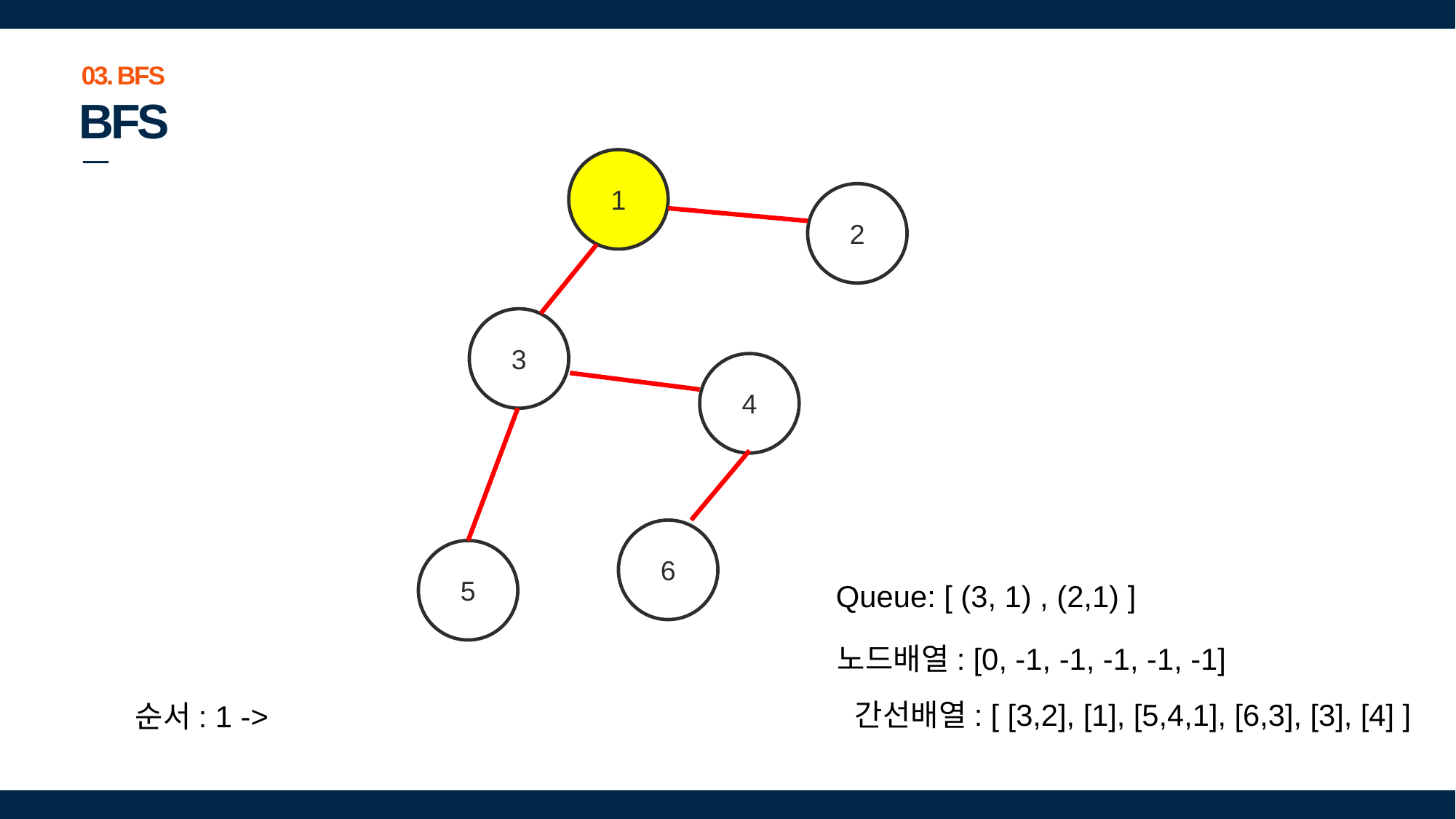

03. BFS

BFS
1
2
3
4
6
5
Queue: [ (3, 1) , (2,1) ]
노드배열: [0, -1, -1, -1, -1, -1]
간선배열: [ [3,2], [1], [5,4,1], [6,3], [3], [4] ]
순서: 1 ->